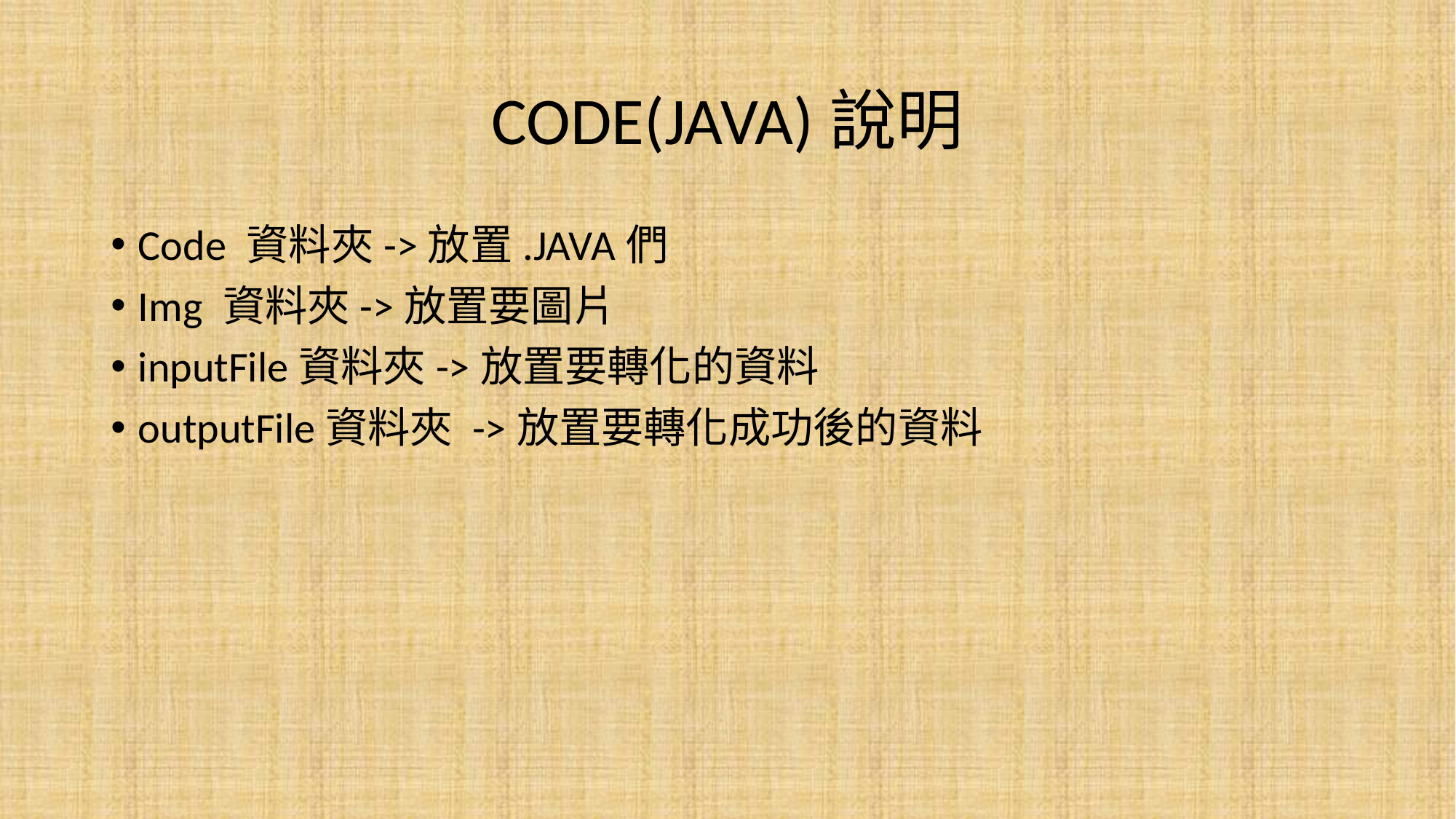

# CODE(JAVA)說明
Code 資料夾->放置.JAVA們
Img 資料夾->放置要圖片
inputFile資料夾->放置要轉化的資料
outputFile資料夾 ->放置要轉化成功後的資料